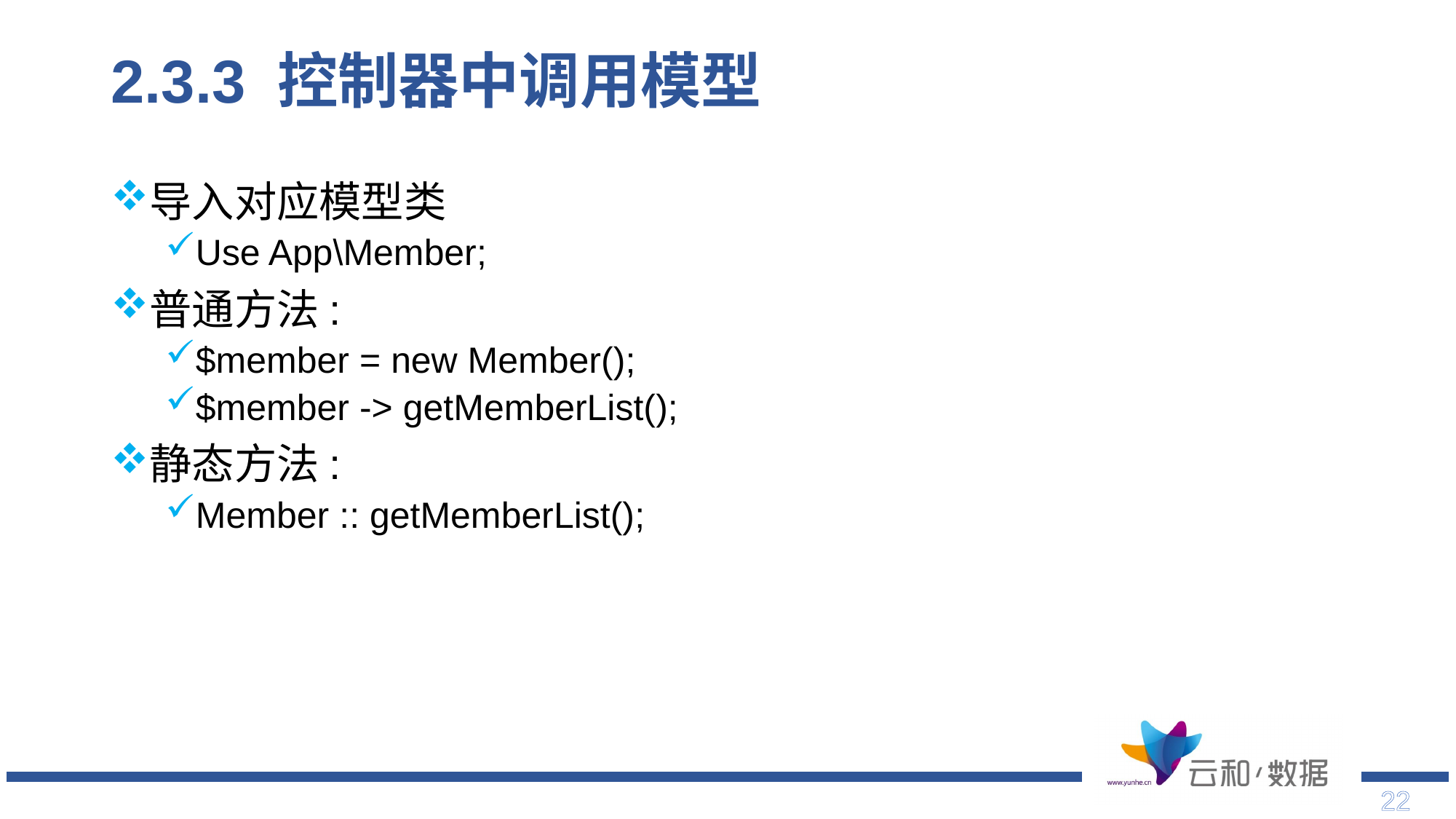

# 2.3.3 控制器中调用模型
导入对应模型类
Use App\Member;
普通方法:
$member = new Member();
$member -> getMemberList();
静态方法:
Member :: getMemberList();